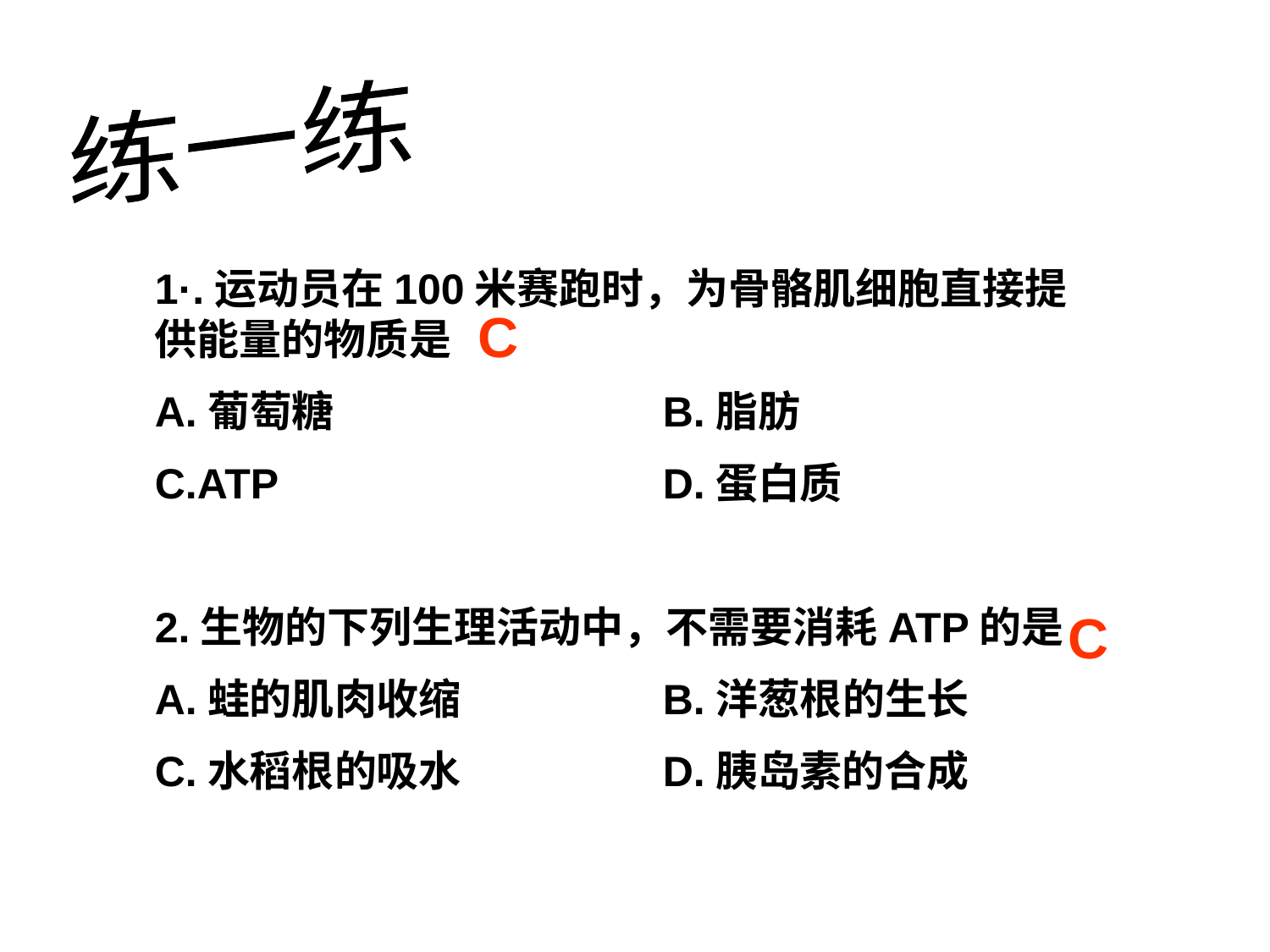

练一练
1·.运动员在100米赛跑时，为骨骼肌细胞直接提供能量的物质是
A.葡萄糖			B.脂肪
C.ATP				D.蛋白质

2.生物的下列生理活动中，不需要消耗ATP的是
A.蛙的肌肉收缩		B.洋葱根的生长
C.水稻根的吸水		D.胰岛素的合成
C
C